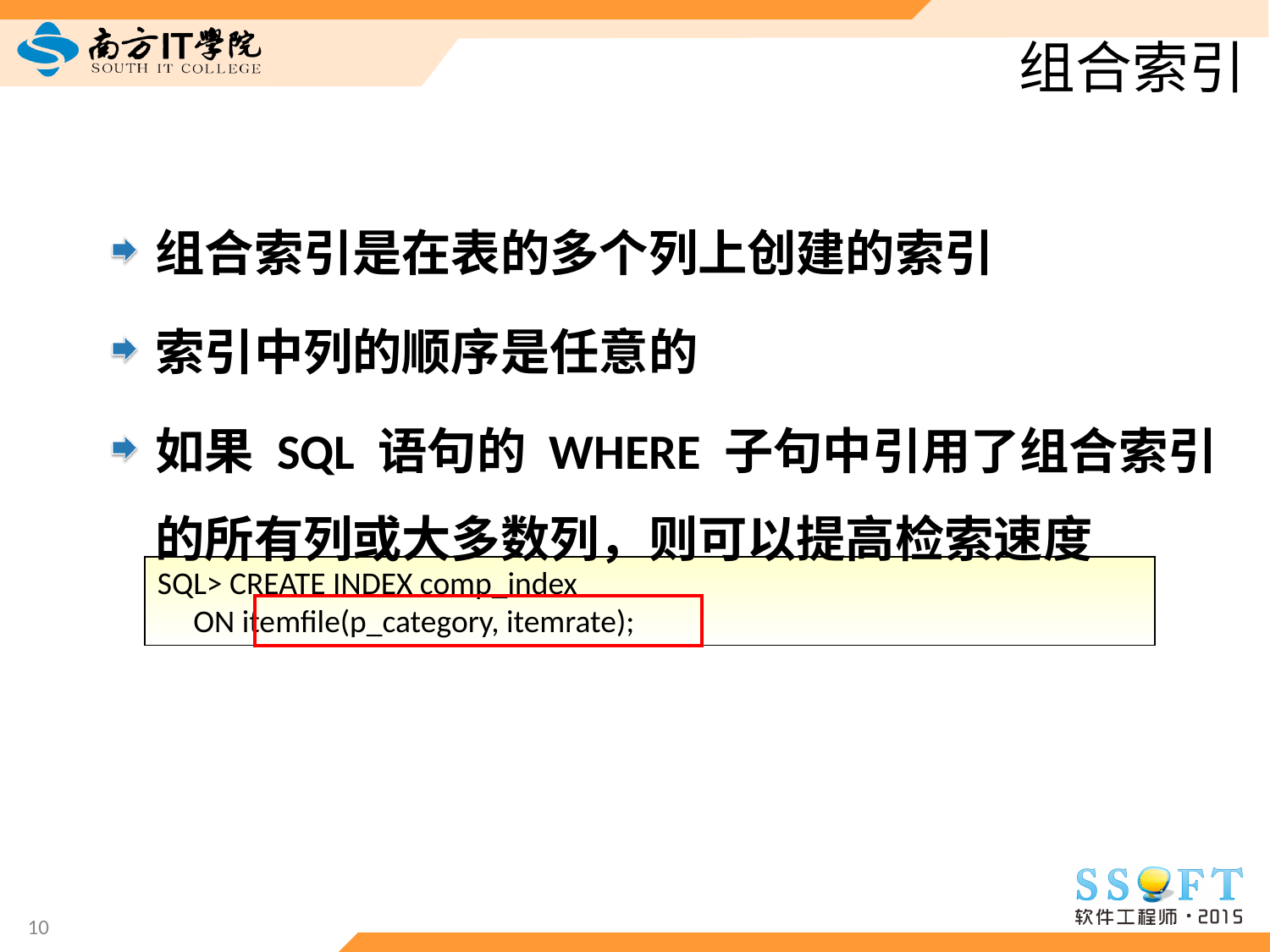

# 组合索引
组合索引是在表的多个列上创建的索引
索引中列的顺序是任意的
如果 SQL 语句的 WHERE 子句中引用了组合索引的所有列或大多数列，则可以提高检索速度
SQL> CREATE INDEX comp_index
     ON itemfile(p_category, itemrate);

10